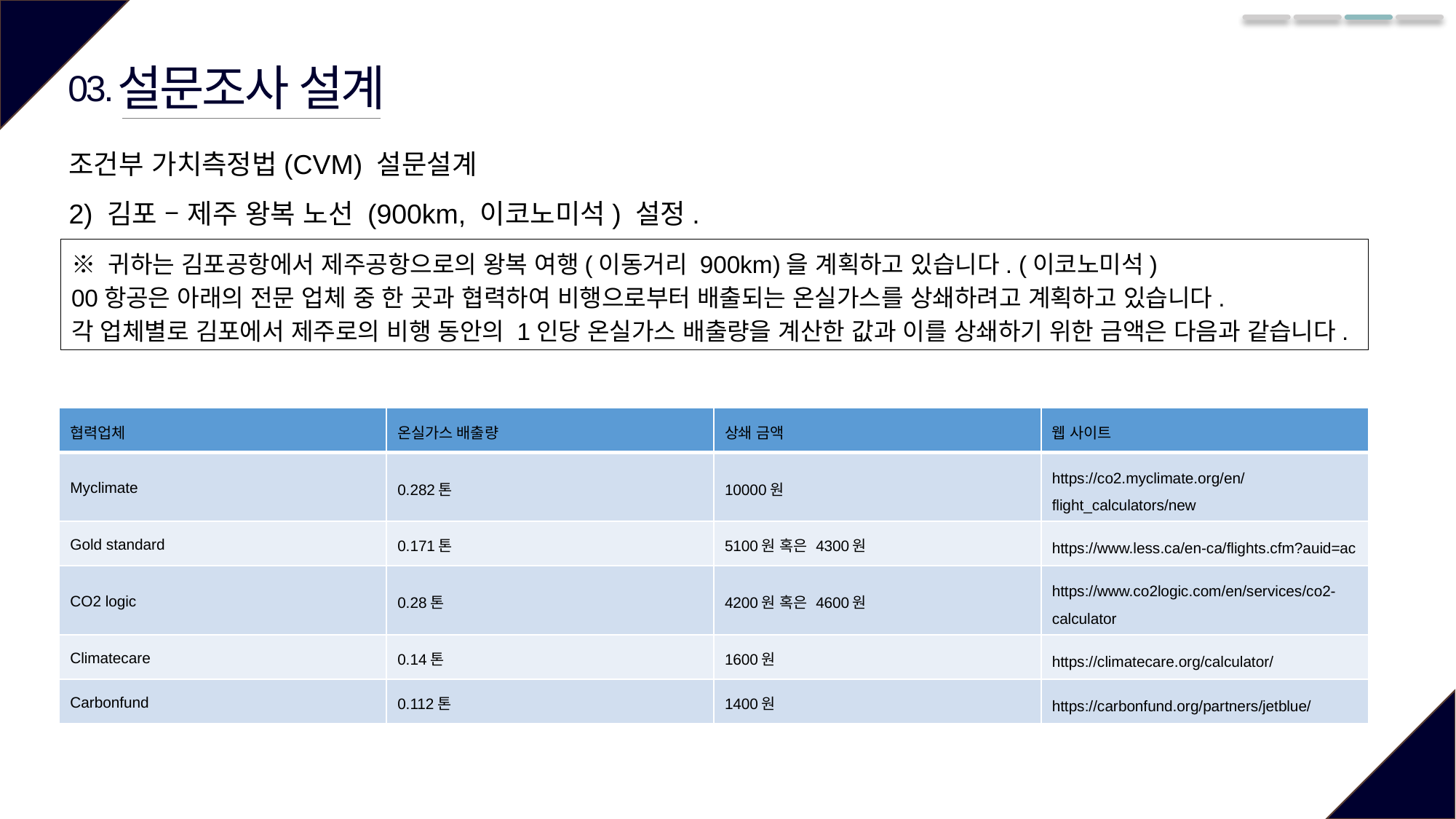

설문조사 설계
03.
조건부 가치측정법(CVM) 설문설계
2) 김포 – 제주 왕복 노선 (900km, 이코노미석) 설정.

※ 귀하는 김포공항에서 제주공항으로의 왕복 여행(이동거리 900km)을 계획하고 있습니다. (이코노미석)
00항공은 아래의 전문 업체 중 한 곳과 협력하여 비행으로부터 배출되는 온실가스를 상쇄하려고 계획하고 있습니다.
각 업체별로 김포에서 제주로의 비행 동안의 1인당 온실가스 배출량을 계산한 값과 이를 상쇄하기 위한 금액은 다음과 같습니다.
| 협력업체 | 온실가스 배출량 | 상쇄 금액 | 웹 사이트 |
| --- | --- | --- | --- |
| Myclimate | 0.282톤 | 10000원 | https://co2.myclimate.org/en/flight\_calculators/new |
| Gold standard | 0.171톤 | 5100원 혹은 4300원 | https://www.less.ca/en-ca/flights.cfm?auid=ac |
| CO2 logic | 0.28톤 | 4200원 혹은 4600원 | https://www.co2logic.com/en/services/co2-calculator |
| Climatecare | 0.14톤 | 1600원 | https://climatecare.org/calculator/ |
| Carbonfund | 0.112톤 | 1400원 | https://carbonfund.org/partners/jetblue/ |